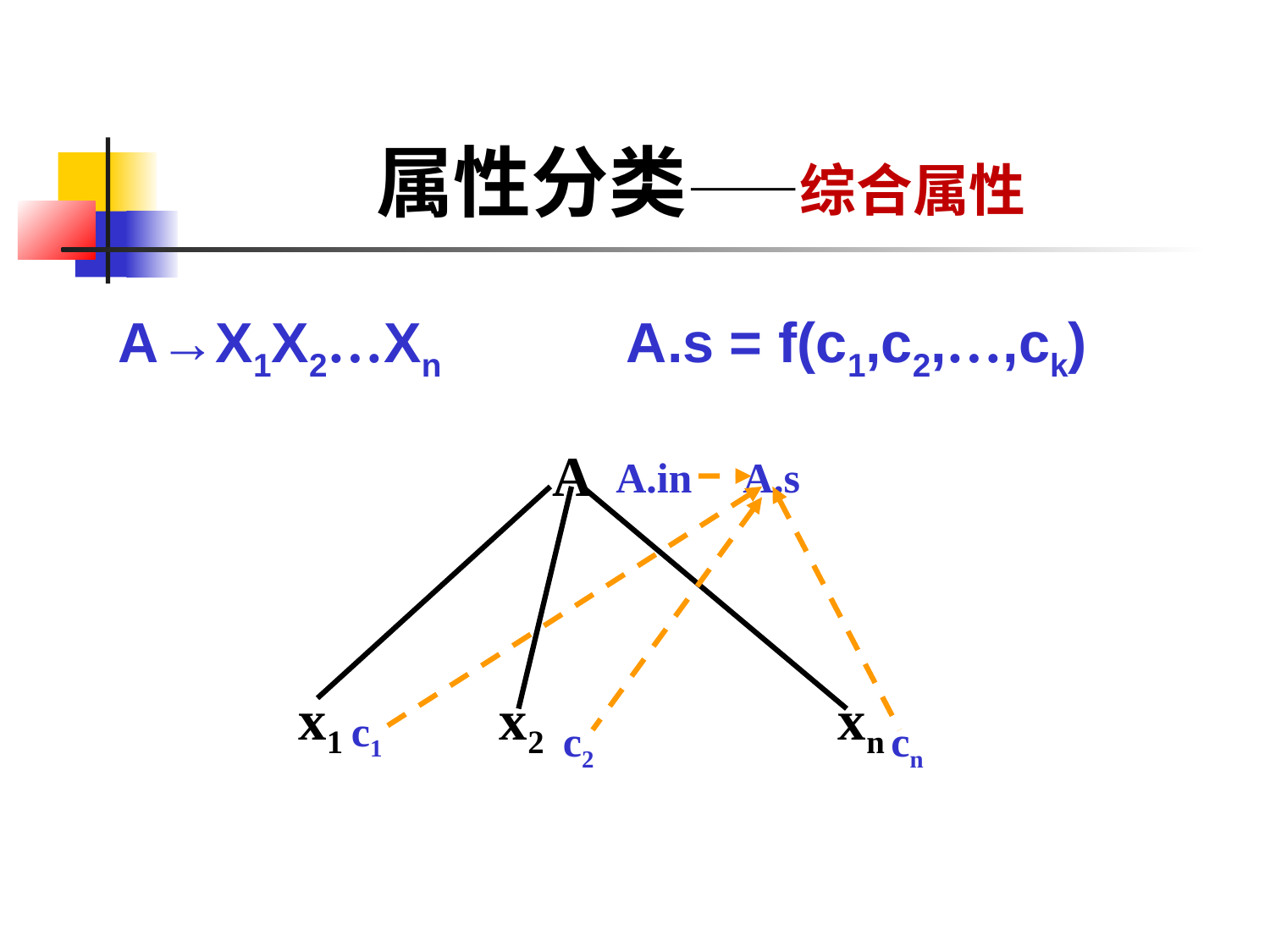

属性分类——综合属性
A→X1X2…Xn 		A.s = f(c1,c2,…,ck)
A

x1
x2
xn
A.in
A.s

c1
c2
cn